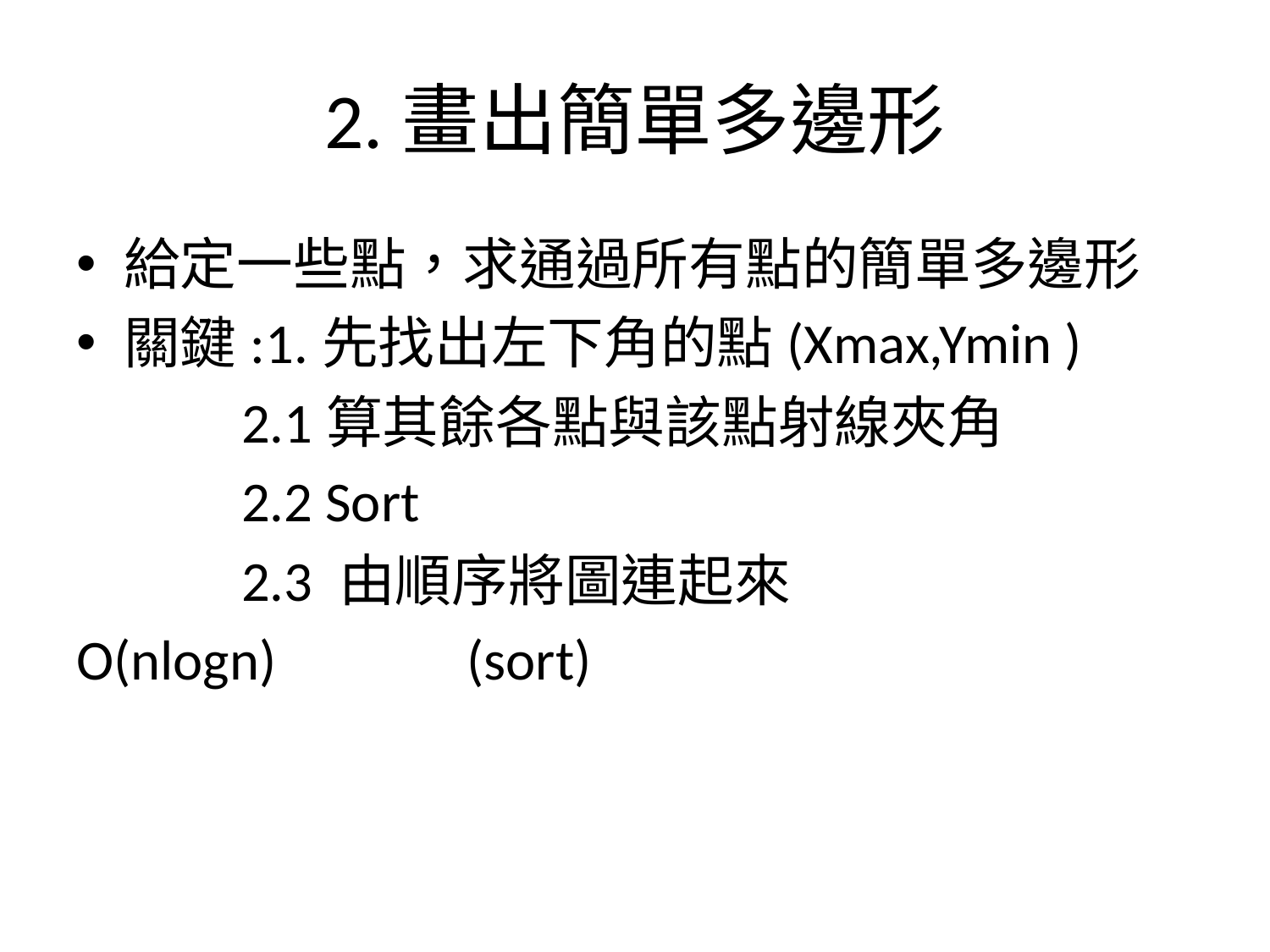

# 2.畫出簡單多邊形
給定一些點，求通過所有點的簡單多邊形
關鍵:1.先找出左下角的點(Xmax,Ymin )
             2.1算其餘各點與該點射線夾角
	   2.2 Sort
 	   2.3 由順序將圖連起來
O(nlogn)               (sort)